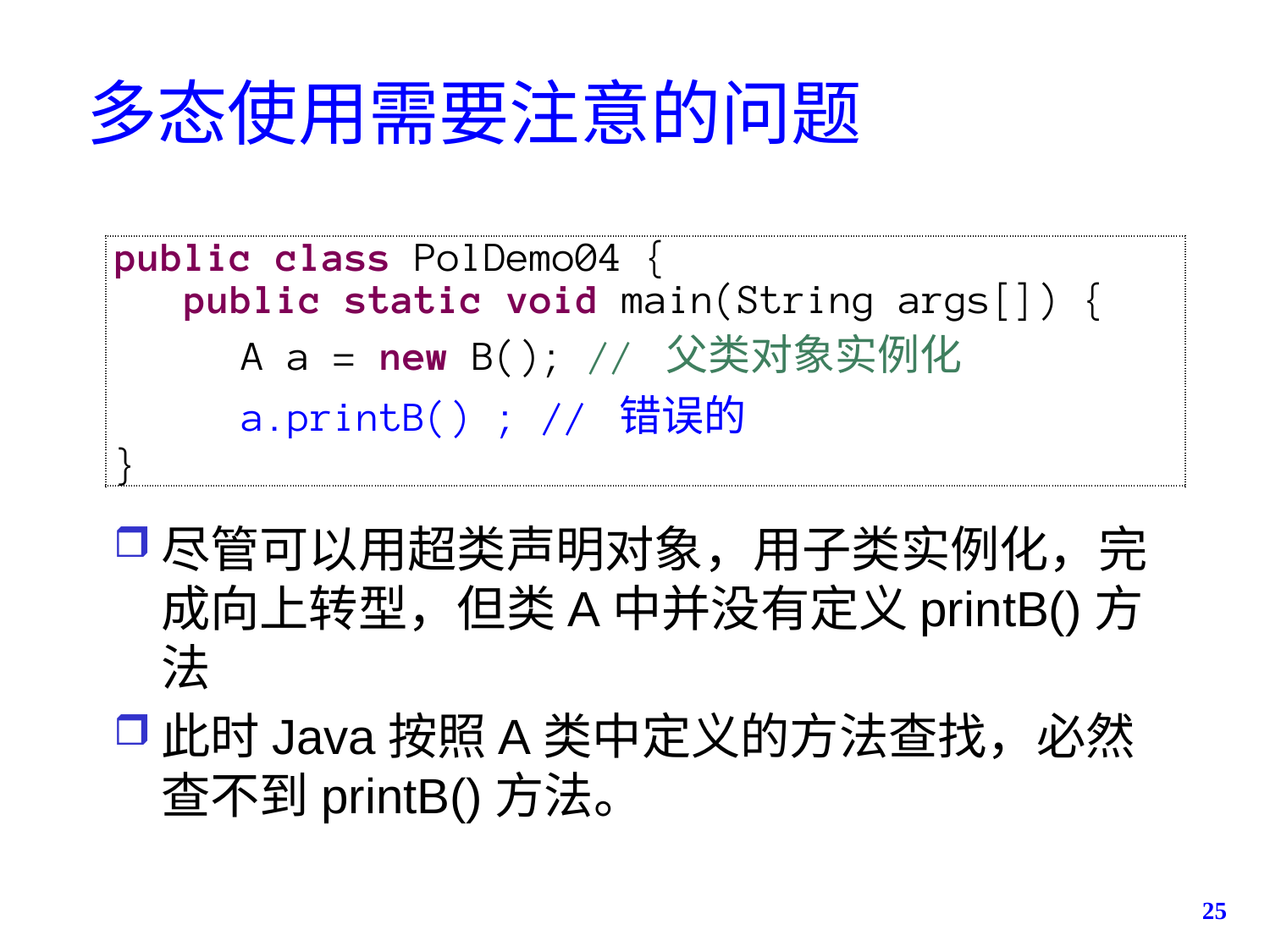

# 多态使用需要注意的问题
| public class PolDemo04 { public static void main(String args[]) { A a = new B(); // 父类对象实例化 a.printB() ; // 错误的 } |
| --- |
尽管可以用超类声明对象，用子类实例化，完成向上转型，但类A中并没有定义printB()方法
此时Java按照A类中定义的方法查找，必然查不到printB()方法。
25